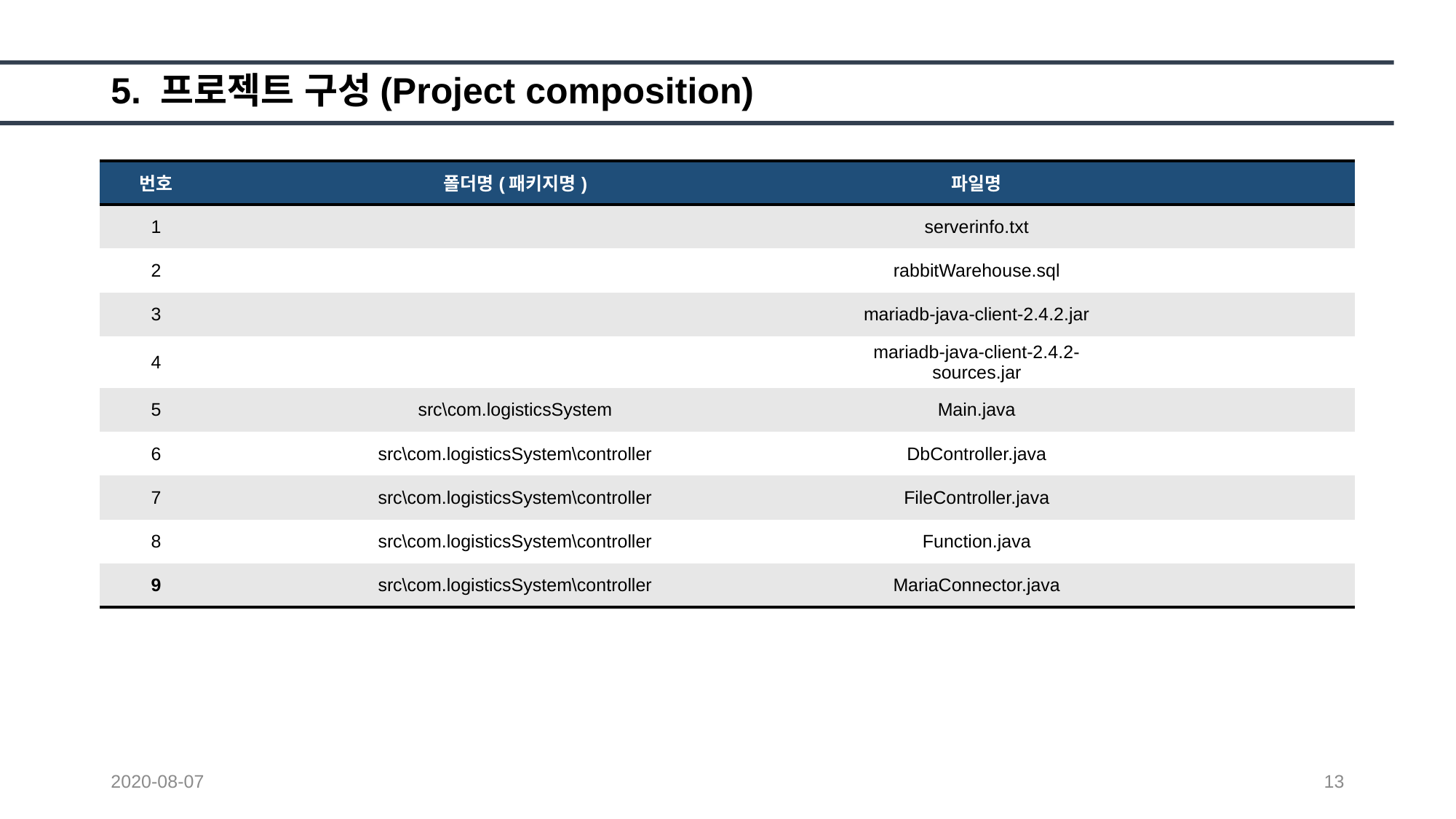

# 5. 프로젝트 구성(Project composition)

| 번호 | 폴더명(패키지명) | 파일명 |  |
| --- | --- | --- | --- |
| 1 |  | serverinfo.txt |  |
| 2 |  | rabbitWarehouse.sql |  |
| 3 |  | mariadb-java-client-2.4.2.jar |  |
| 4 |  | mariadb-java-client-2.4.2-sources.jar |  |
| 5 | src\com.logisticsSystem | Main.java |  |
| 6 | src\com.logisticsSystem\controller | DbController.java |  |
| 7 | src\com.logisticsSystem\controller | FileController.java |  |
| 8 | src\com.logisticsSystem\controller | Function.java |  |
| 9 | src\com.logisticsSystem\controller | MariaConnector.java |  |
2020-08-07
13